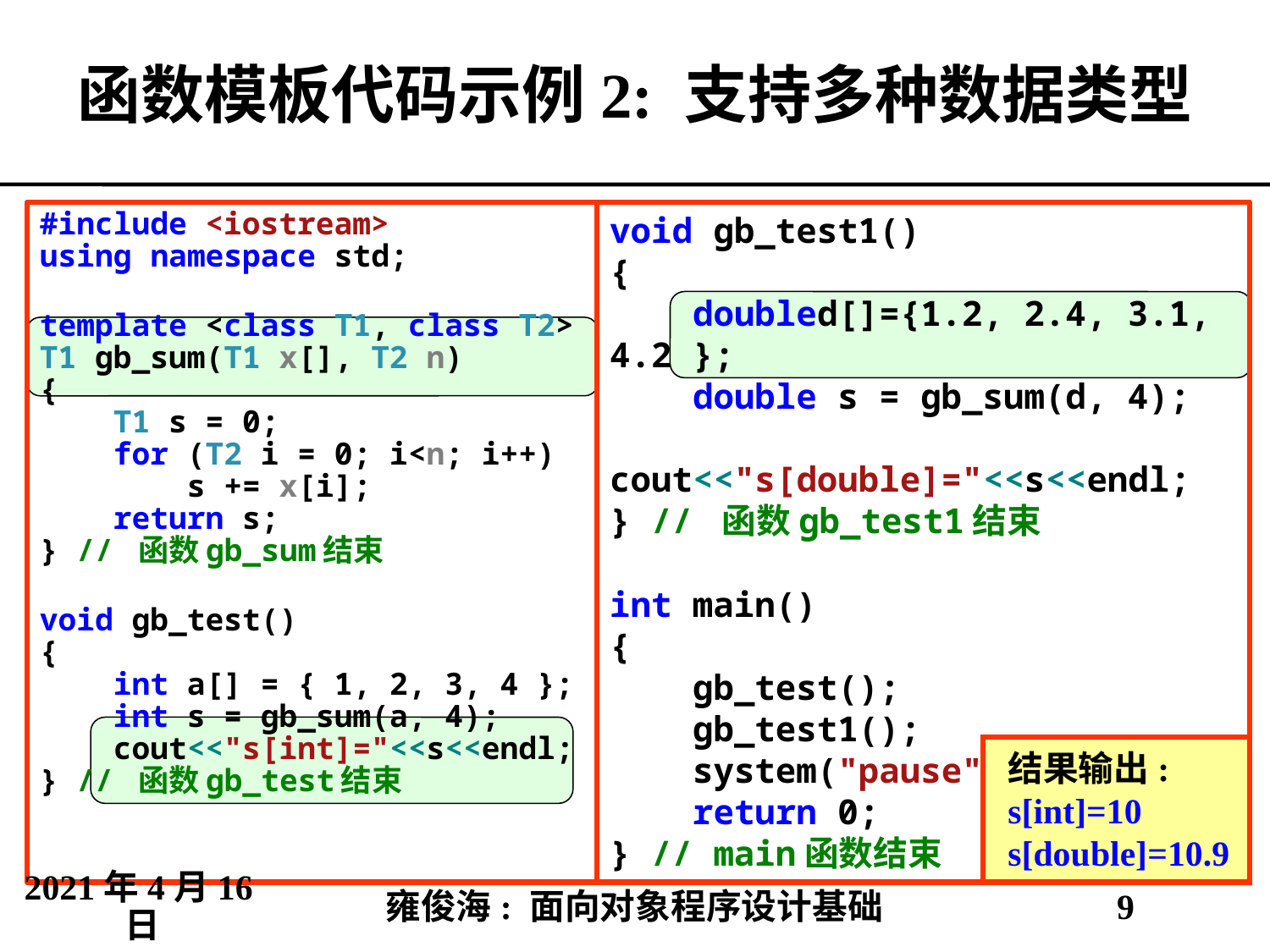

# 函数模板代码示例2: 支持多种数据类型

#include <iostream>
using namespace std;

template <class T1, class T2>
T1 gb_sum(T1 x[], T2 n)
{
    T1 s = 0;
    for (T2 i = 0; i<n; i++)
        s += x[i];
    return s;
} // 函数gb_sum结束

void gb_test()
{
    int a[] = { 1, 2, 3, 4 };
    int s = gb_sum(a, 4);
    cout<<"s[int]="<<s<<endl;
} // 函数gb_test结束
void gb_test1()
{
    doubled[]={1.2, 2.4, 3.1, 4.2 };
    double s = gb_sum(d, 4);
    cout<<"s[double]="<<s<<endl;
} // 函数gb_test1结束

int main()
{
    gb_test();
    gb_test1();
    system("pause");
    return 0;
} // main函数结束

结果输出:
s[int]=10
s[double]=10.9
2021年4月16日
雍俊海: 面向对象程序设计基础
9